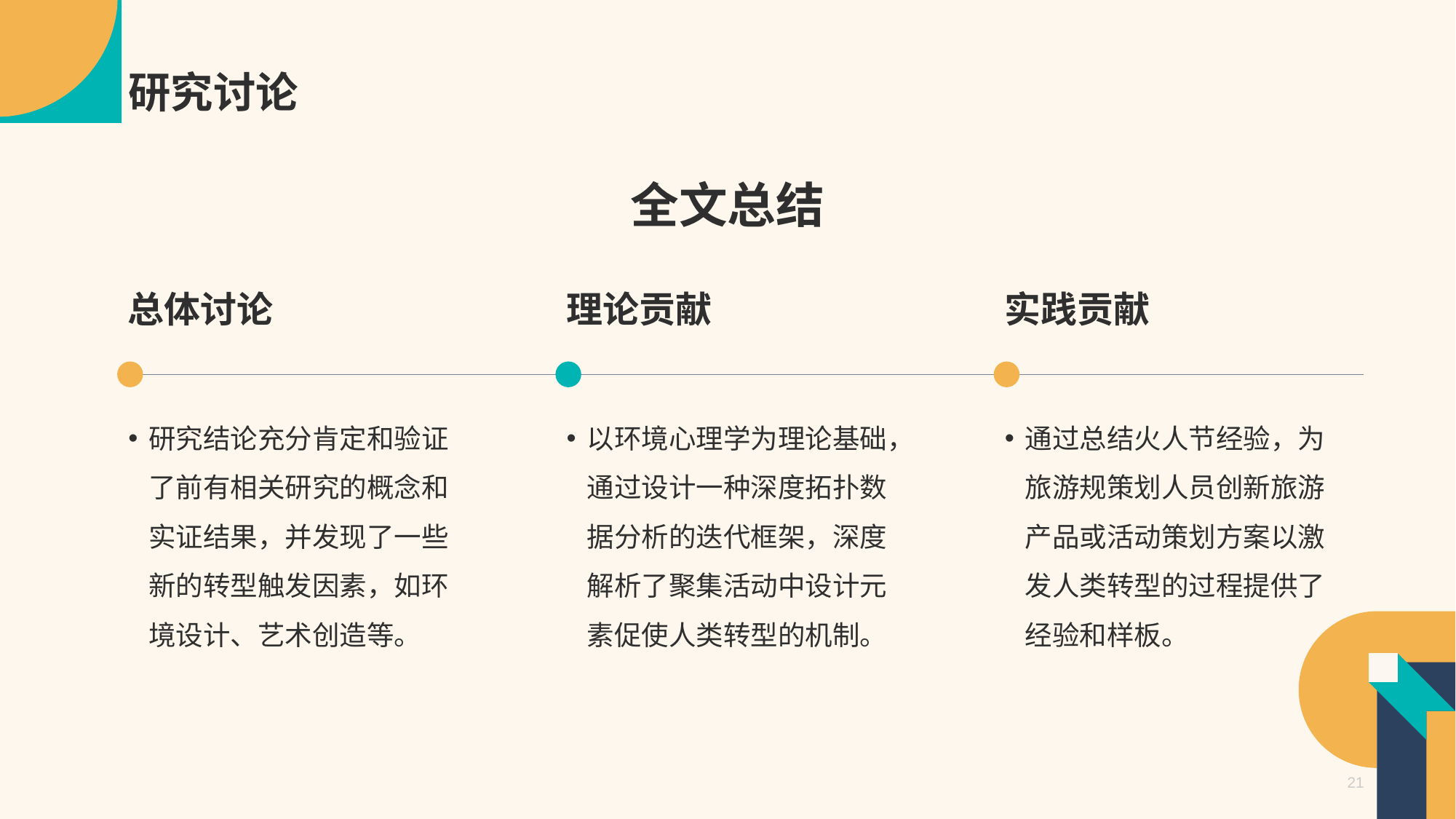

# 研究讨论

总体讨论
研究结论充分肯定和验证了前有相关研究的概念和实证结果，并发现了一些新的转型触发因素，如环境设计、艺术创造等。

理论贡献
以环境心理学为理论基础，通过设计一种深度拓扑数据分析的迭代框架，深度解析了聚集活动中设计元素促使人类转型的机制。

实践贡献
通过总结火人节经验，为旅游规策划人员创新旅游产品或活动策划方案以激发人类转型的过程提供了经验和样板。

全文总结
21